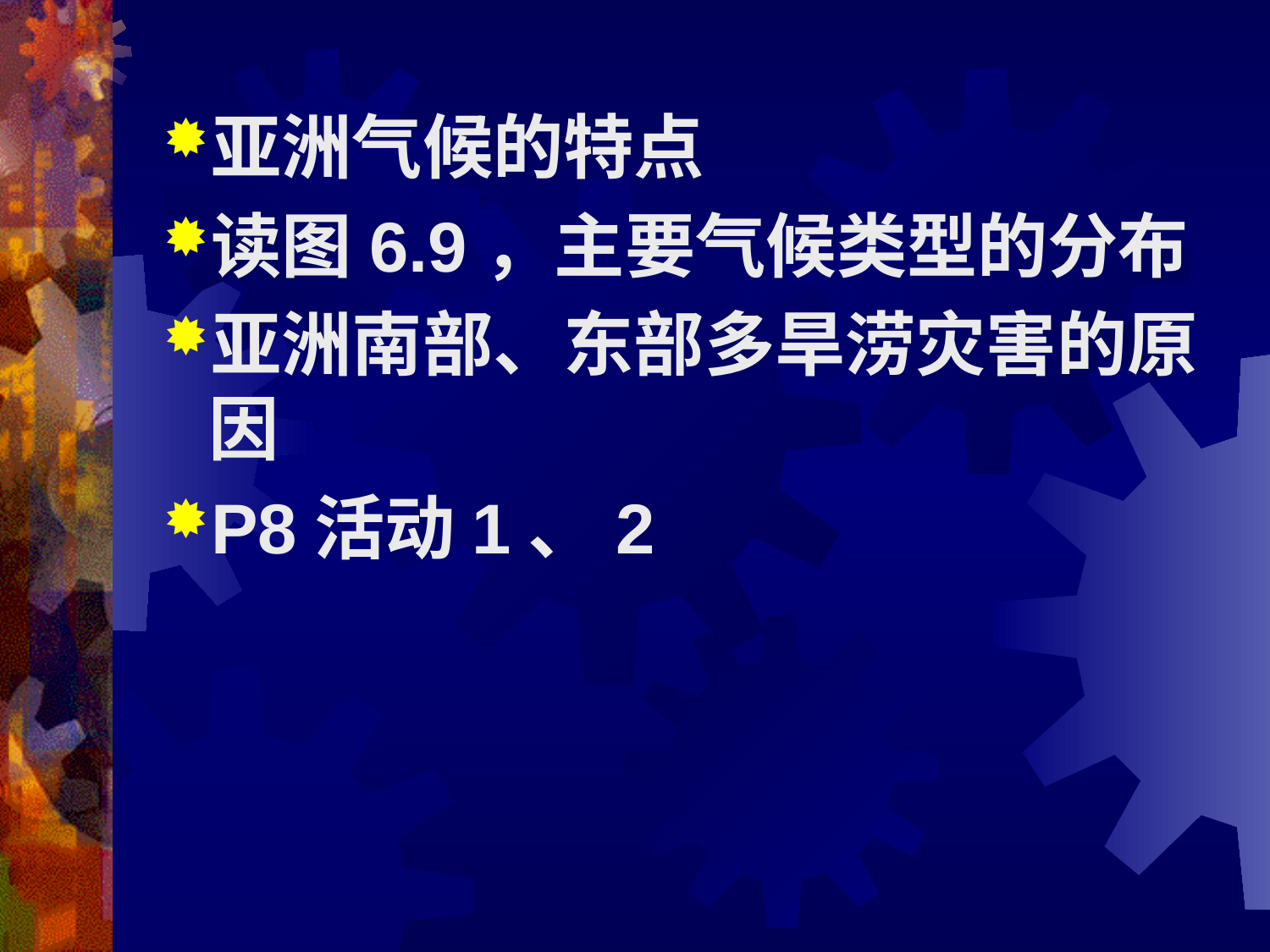

亚洲气候的特点
读图6.9，主要气候类型的分布
亚洲南部、东部多旱涝灾害的原因
P8活动1、2